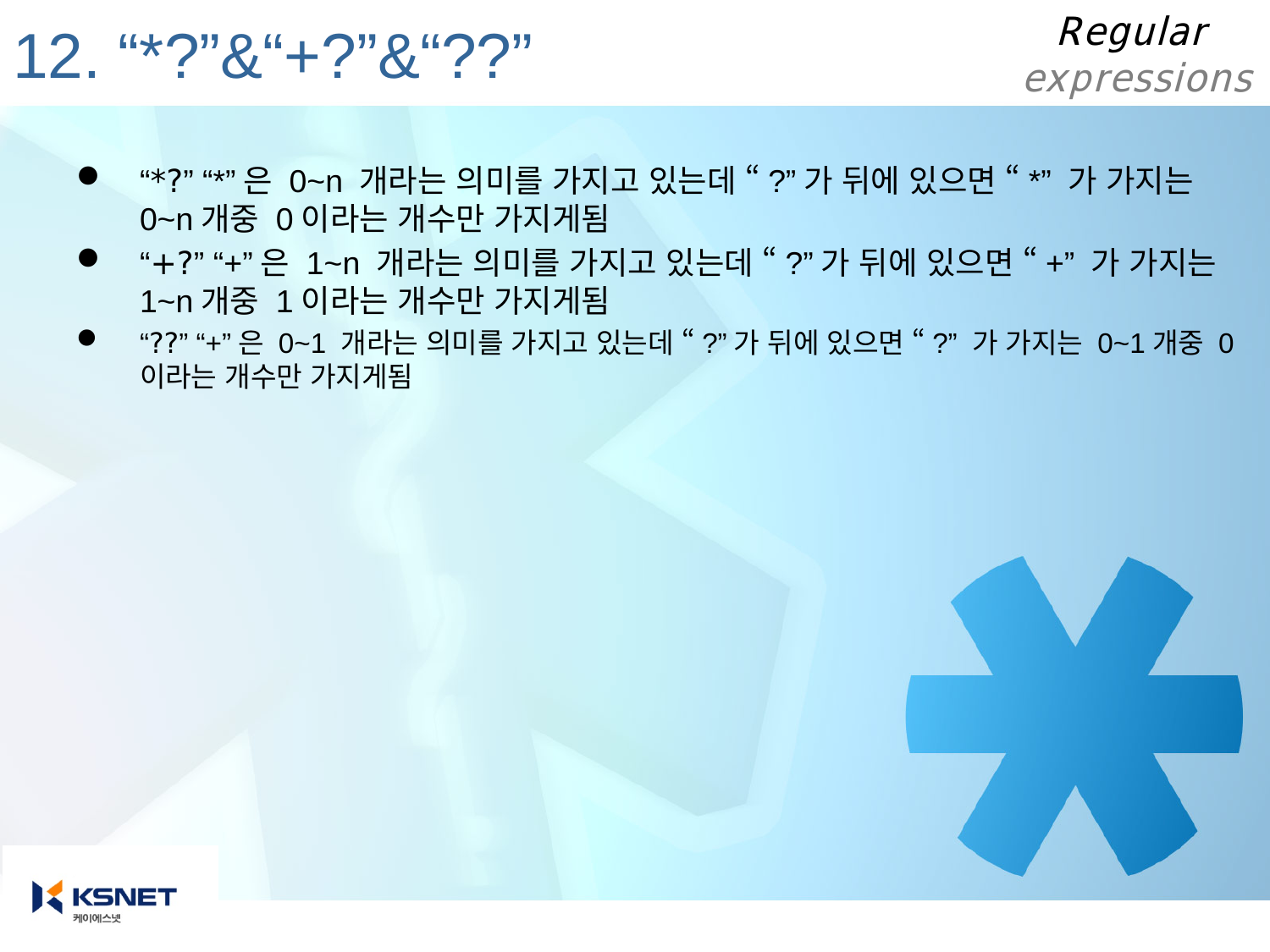

# 12. “*?”&“+?”&“??”

“*?” “*”은 0~n 개라는 의미를 가지고 있는데 “?”가 뒤에 있으면 “*” 가 가지는 0~n개중 0이라는 개수만 가지게됨
“+?” “+”은 1~n 개라는 의미를 가지고 있는데 “?”가 뒤에 있으면 “+” 가 가지는 1~n개중 1이라는 개수만 가지게됨
“??” “+”은 0~1 개라는 의미를 가지고 있는데 “?”가 뒤에 있으면 “?” 가 가지는 0~1개중 0이라는 개수만 가지게됨